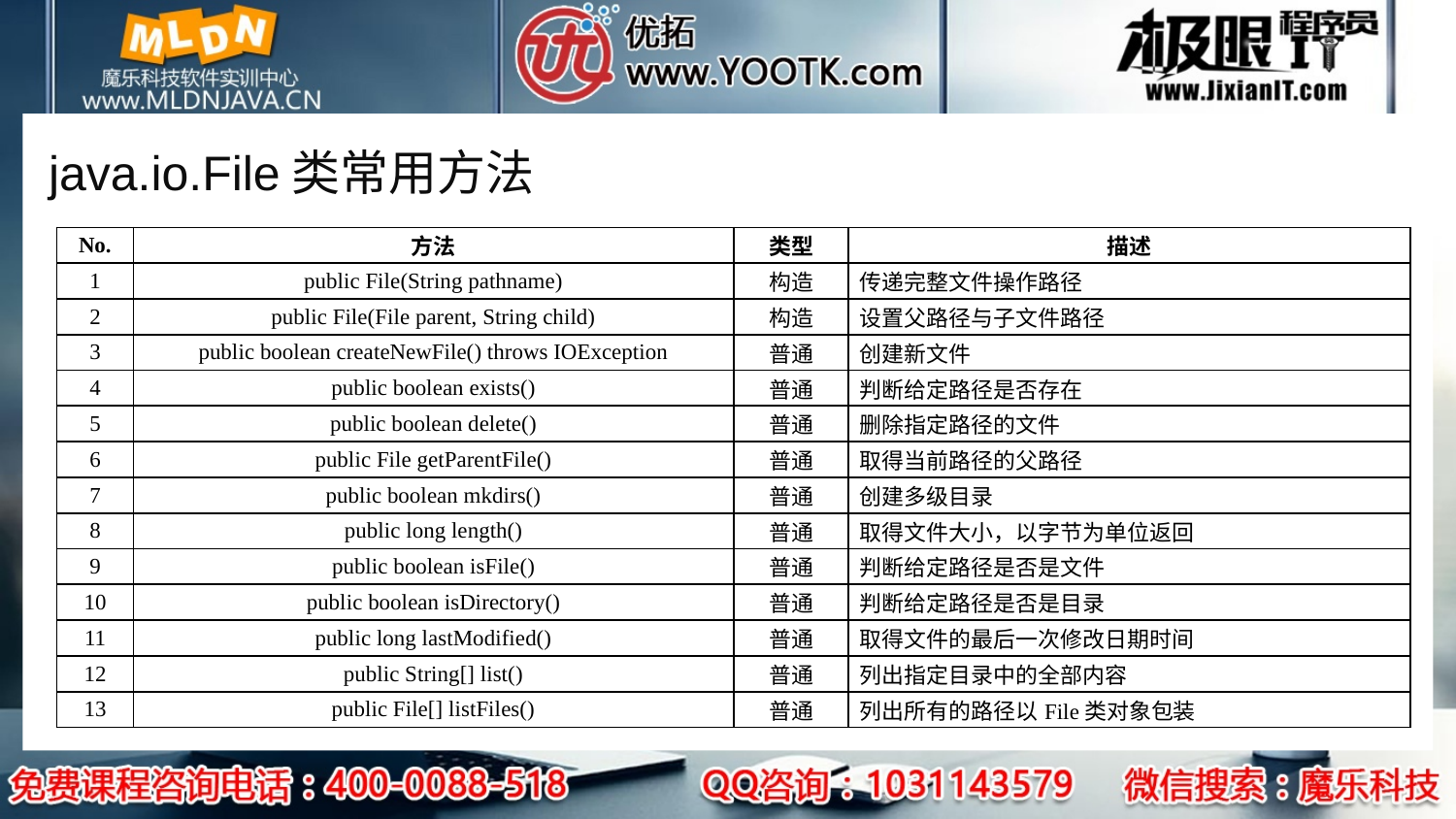

# java.io.File类常用方法
| No. | 方法 | 类型 | 描述 |
| --- | --- | --- | --- |
| 1 | public File(String pathname) | 构造 | 传递完整文件操作路径 |
| 2 | public File(File parent, String child) | 构造 | 设置父路径与子文件路径 |
| 3 | public boolean createNewFile() throws IOException | 普通 | 创建新文件 |
| 4 | public boolean exists() | 普通 | 判断给定路径是否存在 |
| 5 | public boolean delete() | 普通 | 删除指定路径的文件 |
| 6 | public File getParentFile() | 普通 | 取得当前路径的父路径 |
| 7 | public boolean mkdirs() | 普通 | 创建多级目录 |
| 8 | public long length() | 普通 | 取得文件大小，以字节为单位返回 |
| 9 | public boolean isFile() | 普通 | 判断给定路径是否是文件 |
| 10 | public boolean isDirectory() | 普通 | 判断给定路径是否是目录 |
| 11 | public long lastModified() | 普通 | 取得文件的最后一次修改日期时间 |
| 12 | public String[] list() | 普通 | 列出指定目录中的全部内容 |
| 13 | public File[] listFiles() | 普通 | 列出所有的路径以File类对象包装 |